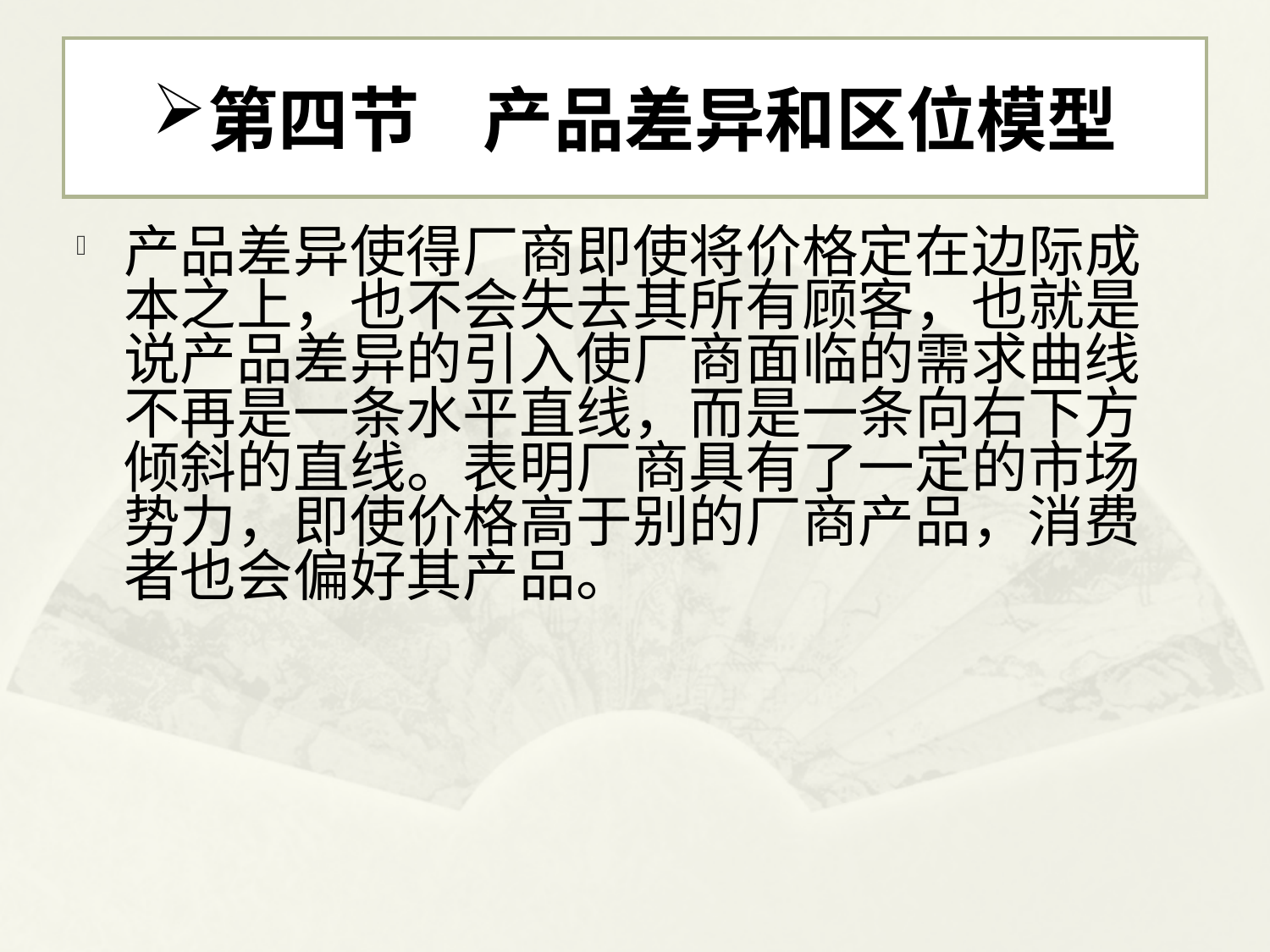

# 第四节    产品差异和区位模型
产品差异使得厂商即使将价格定在边际成本之上，也不会失去其所有顾客，也就是说产品差异的引入使厂商面临的需求曲线不再是一条水平直线，而是一条向右下方倾斜的直线。表明厂商具有了一定的市场势力，即使价格高于别的厂商产品，消费者也会偏好其产品。